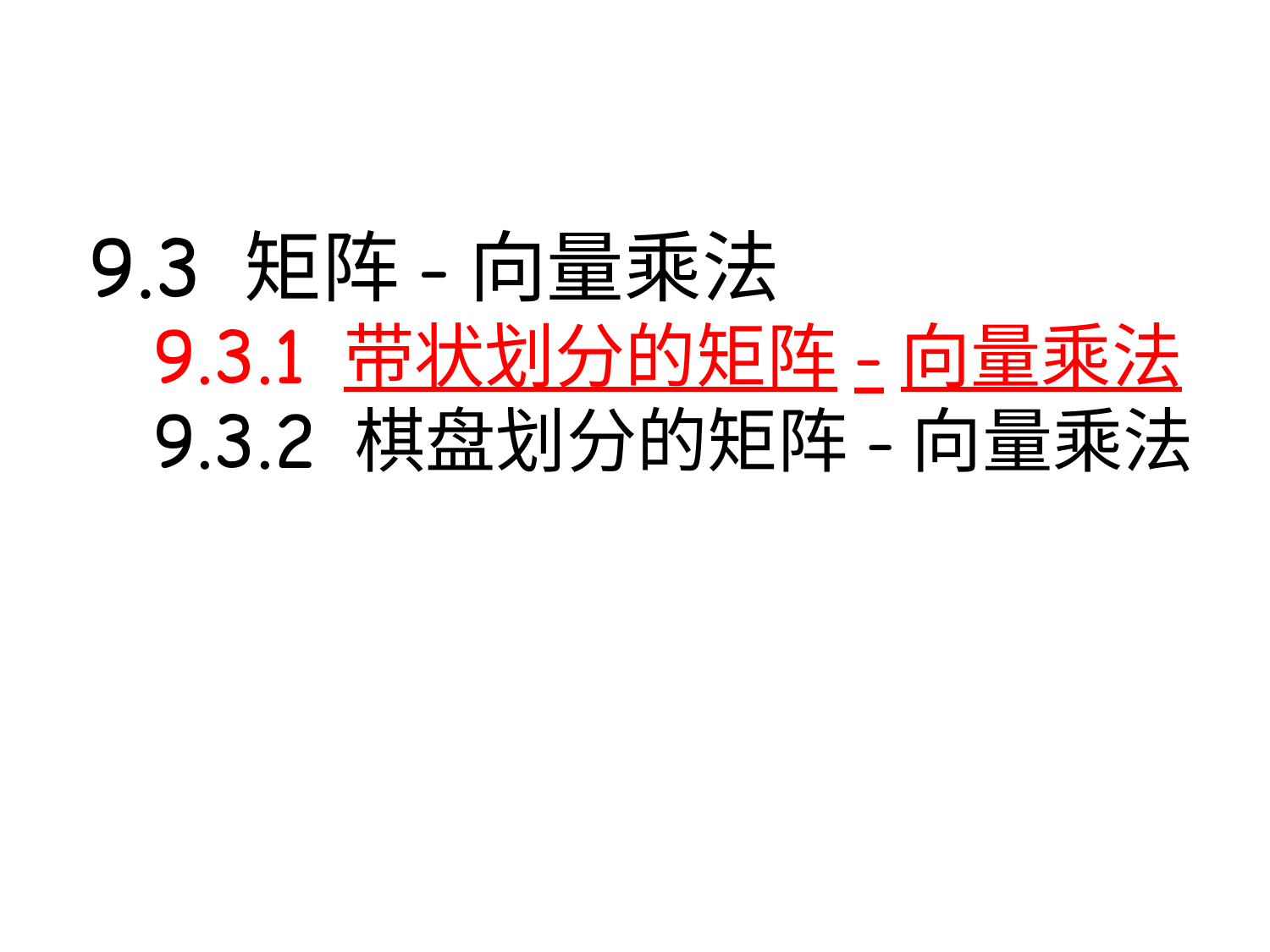

# 9.3 矩阵-向量乘法 9.3.1 带状划分的矩阵-向量乘法 9.3.2 棋盘划分的矩阵-向量乘法